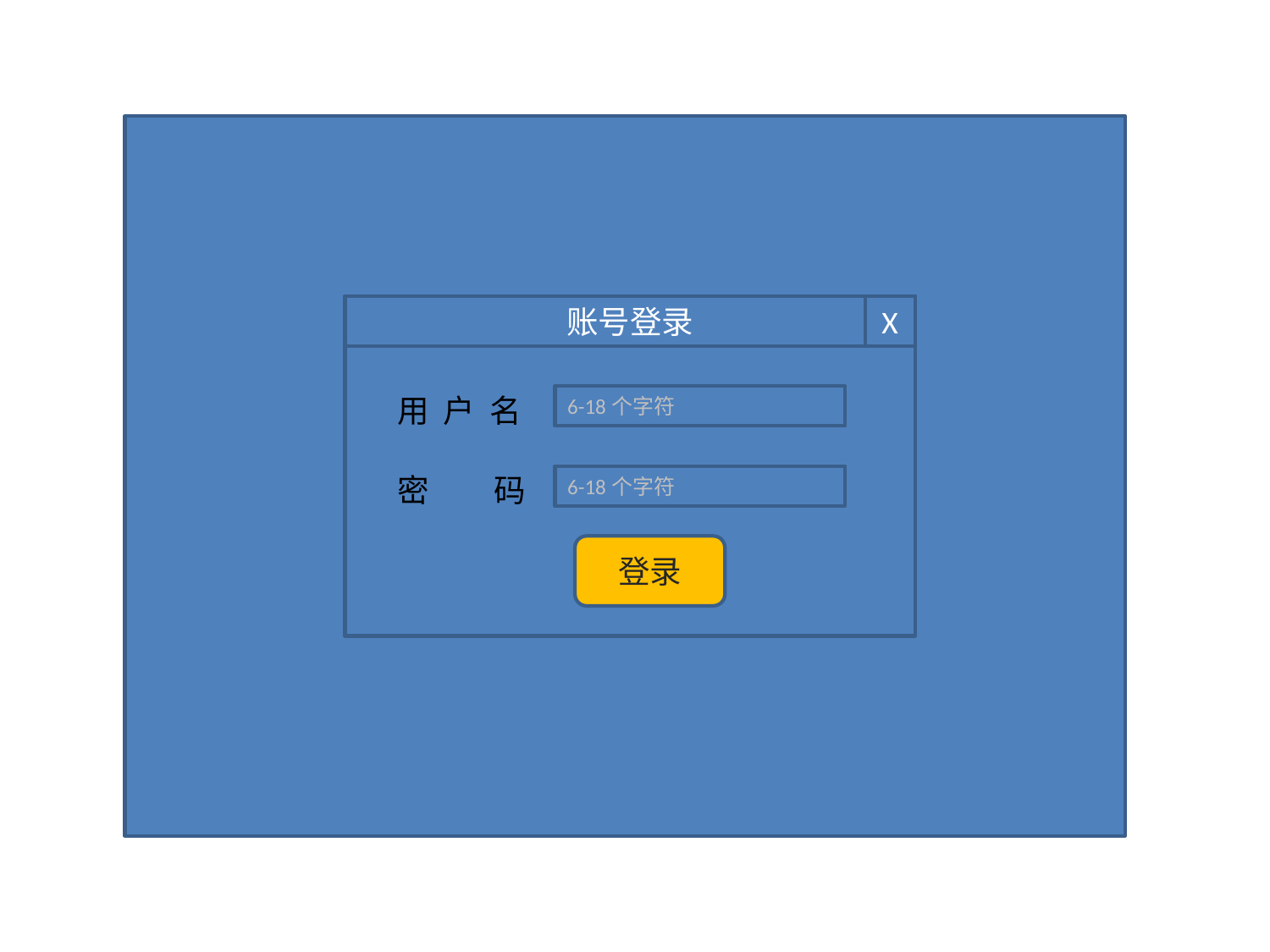

账号登录
X
用  户  名
6-18个字符
密         码
6-18个字符
登录